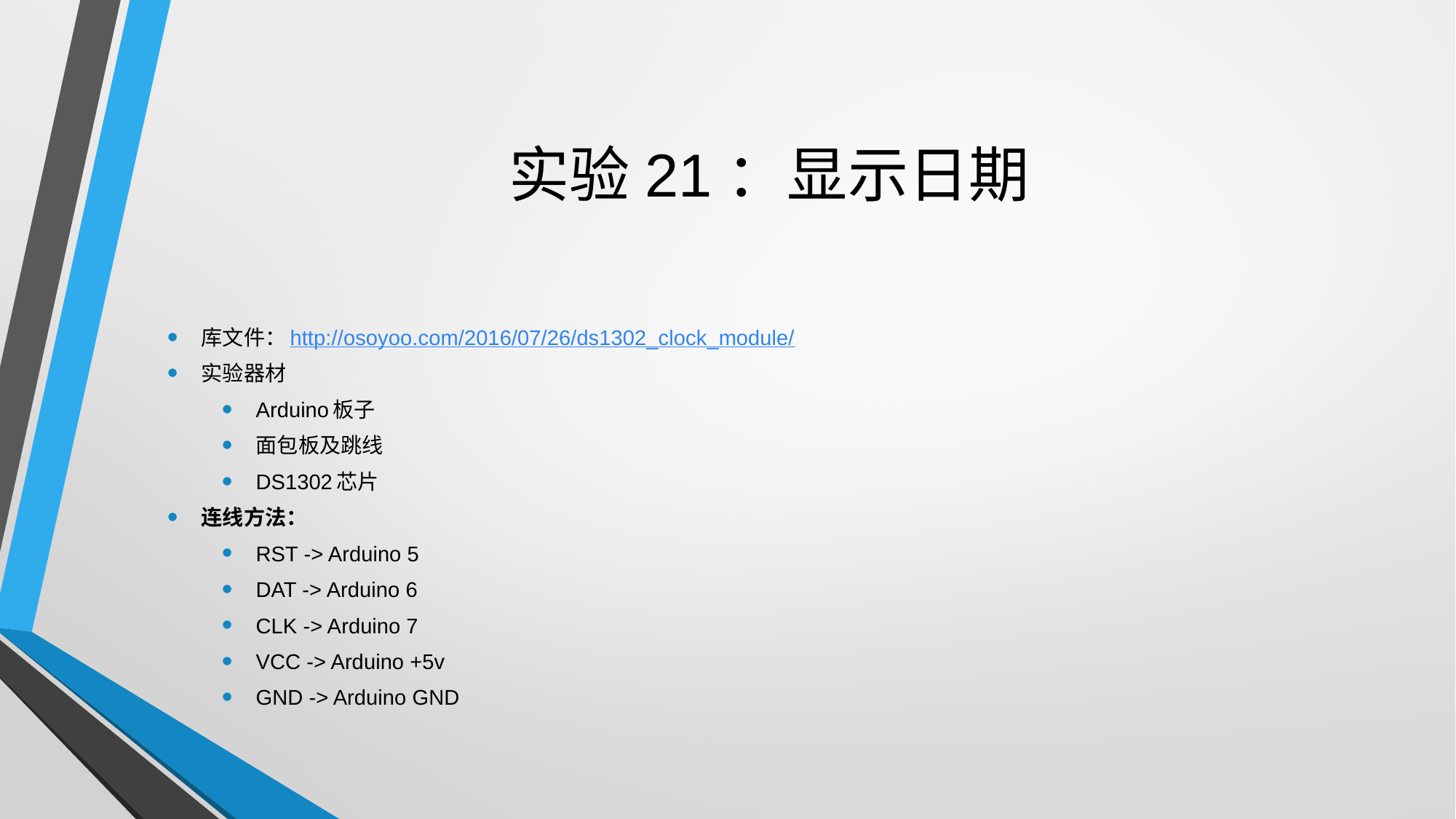

# 实验21：显示日期
库文件：http://osoyoo.com/2016/07/26/ds1302_clock_module/
实验器材
Arduino板子
面包板及跳线
DS1302芯片
连线方法：
RST -> Arduino 5
DAT -> Arduino 6
CLK -> Arduino 7
VCC -> Arduino +5v
GND -> Arduino GND